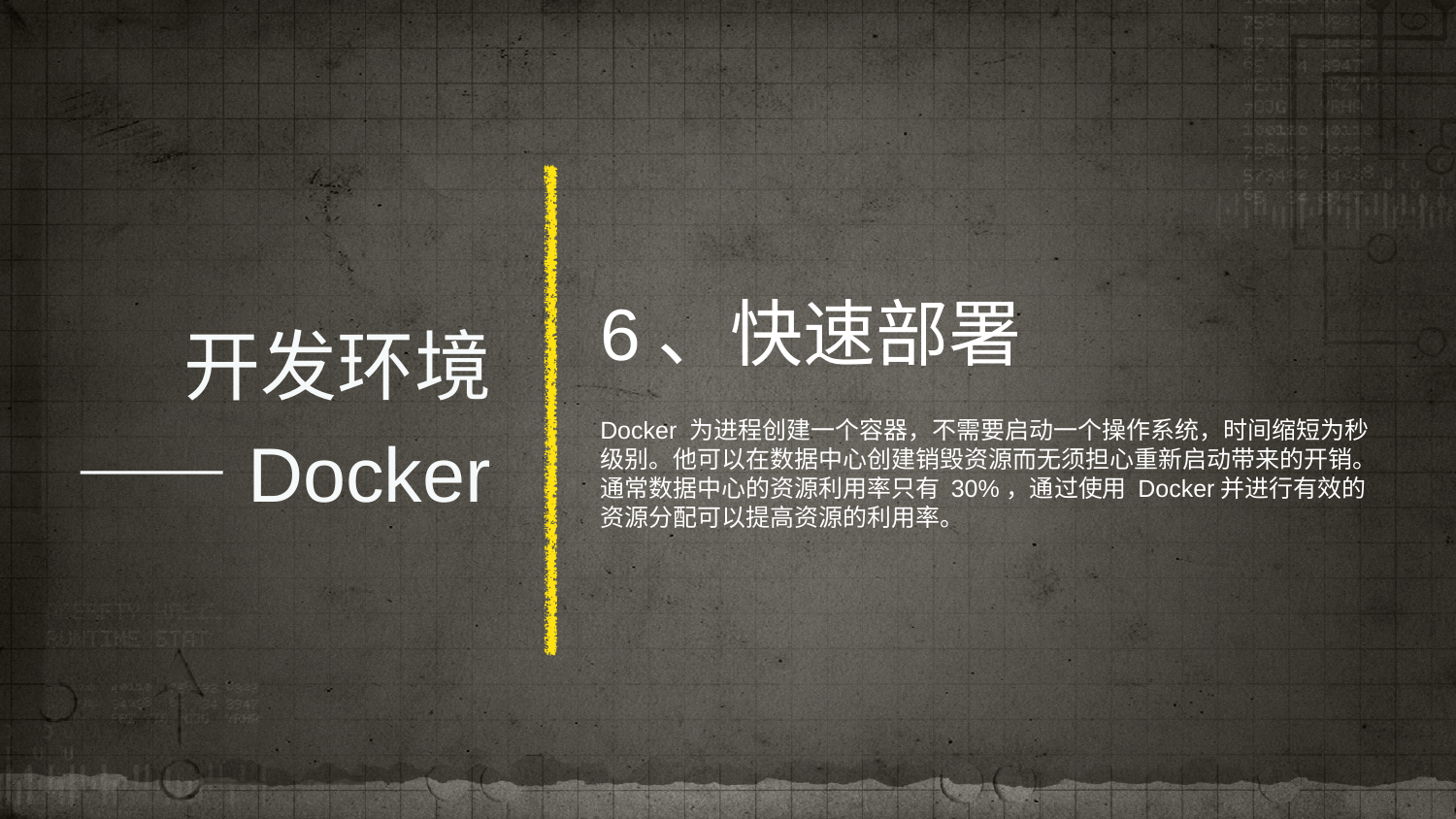

# 开发环境——Docker
6、快速部署
Docker 为进程创建一个容器，不需要启动一个操作系统，时间缩短为秒级别。他可以在数据中心创建销毁资源而无须担心重新启动带来的开销。通常数据中心的资源利用率只有 30%，通过使用 Docker并进行有效的资源分配可以提高资源的利用率。